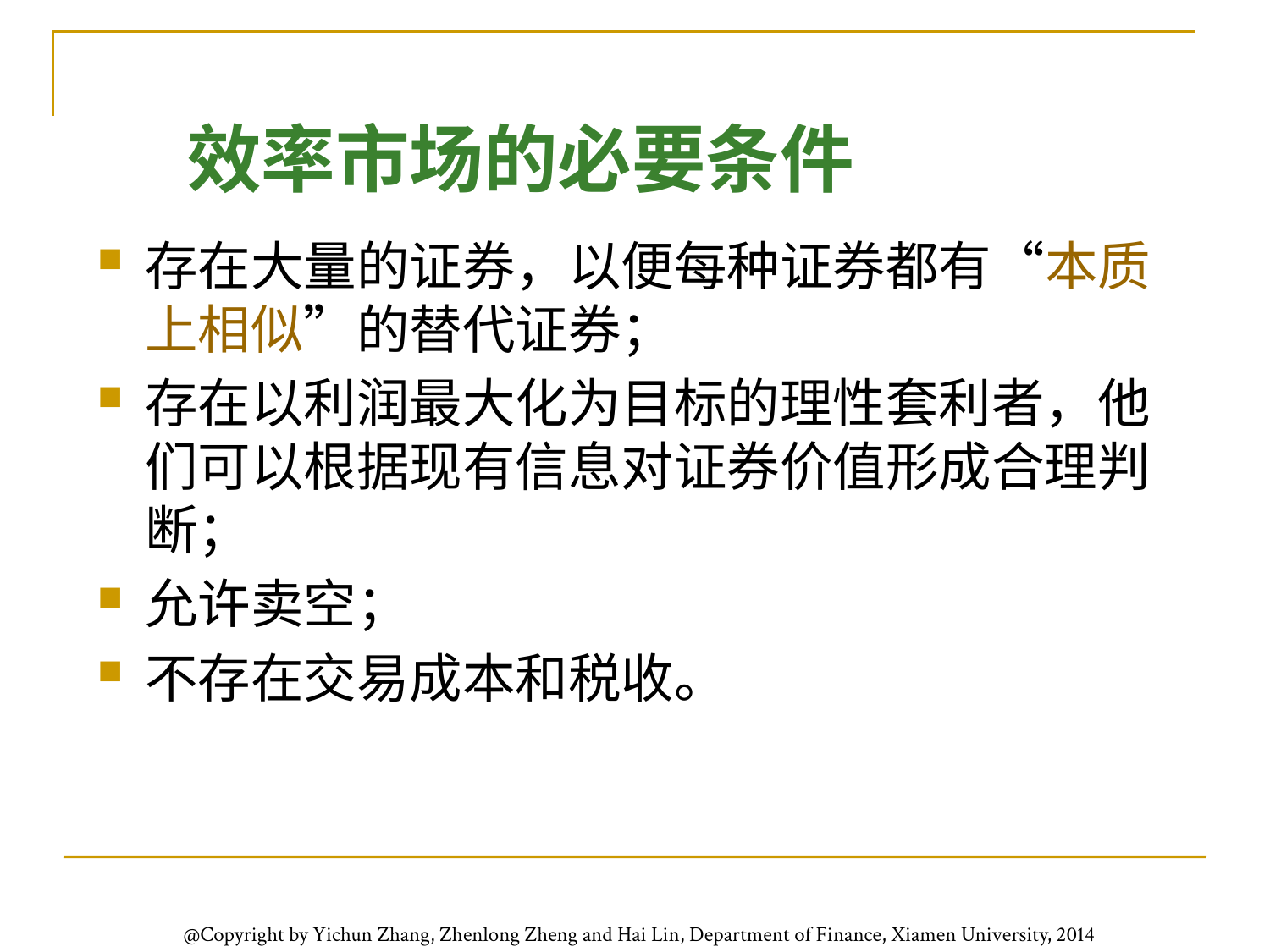

# 效率市场的必要条件
存在大量的证券，以便每种证券都有“本质上相似”的替代证券；
存在以利润最大化为目标的理性套利者，他们可以根据现有信息对证券价值形成合理判断；
允许卖空；
不存在交易成本和税收。
@Copyright by Yichun Zhang, Zhenlong Zheng and Hai Lin, Department of Finance, Xiamen University, 2014